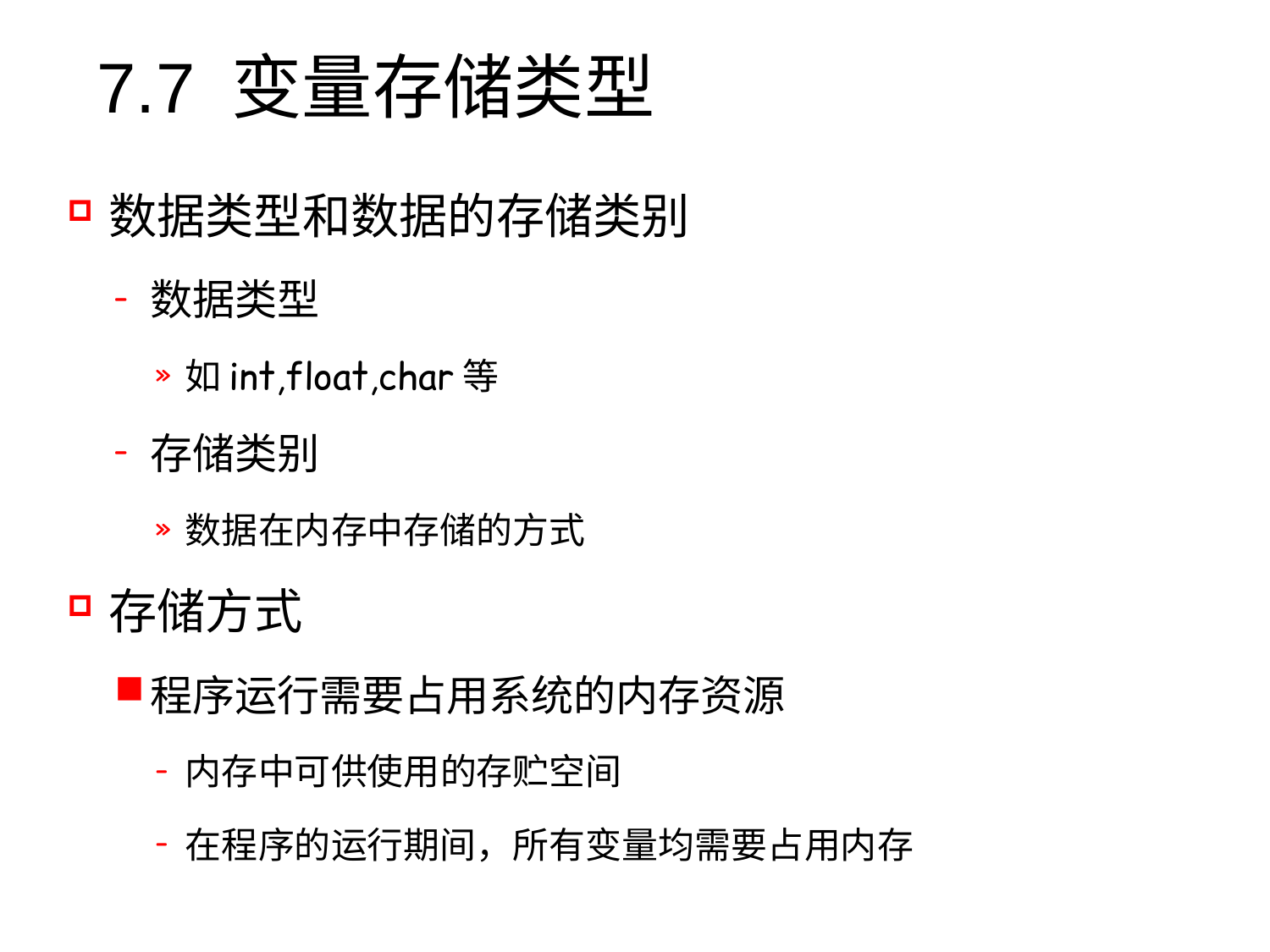

# 7.7 变量存储类型
数据类型和数据的存储类别
数据类型
如int,float,char等
存储类别
数据在内存中存储的方式
存储方式
程序运行需要占用系统的内存资源
内存中可供使用的存贮空间
在程序的运行期间，所有变量均需要占用内存